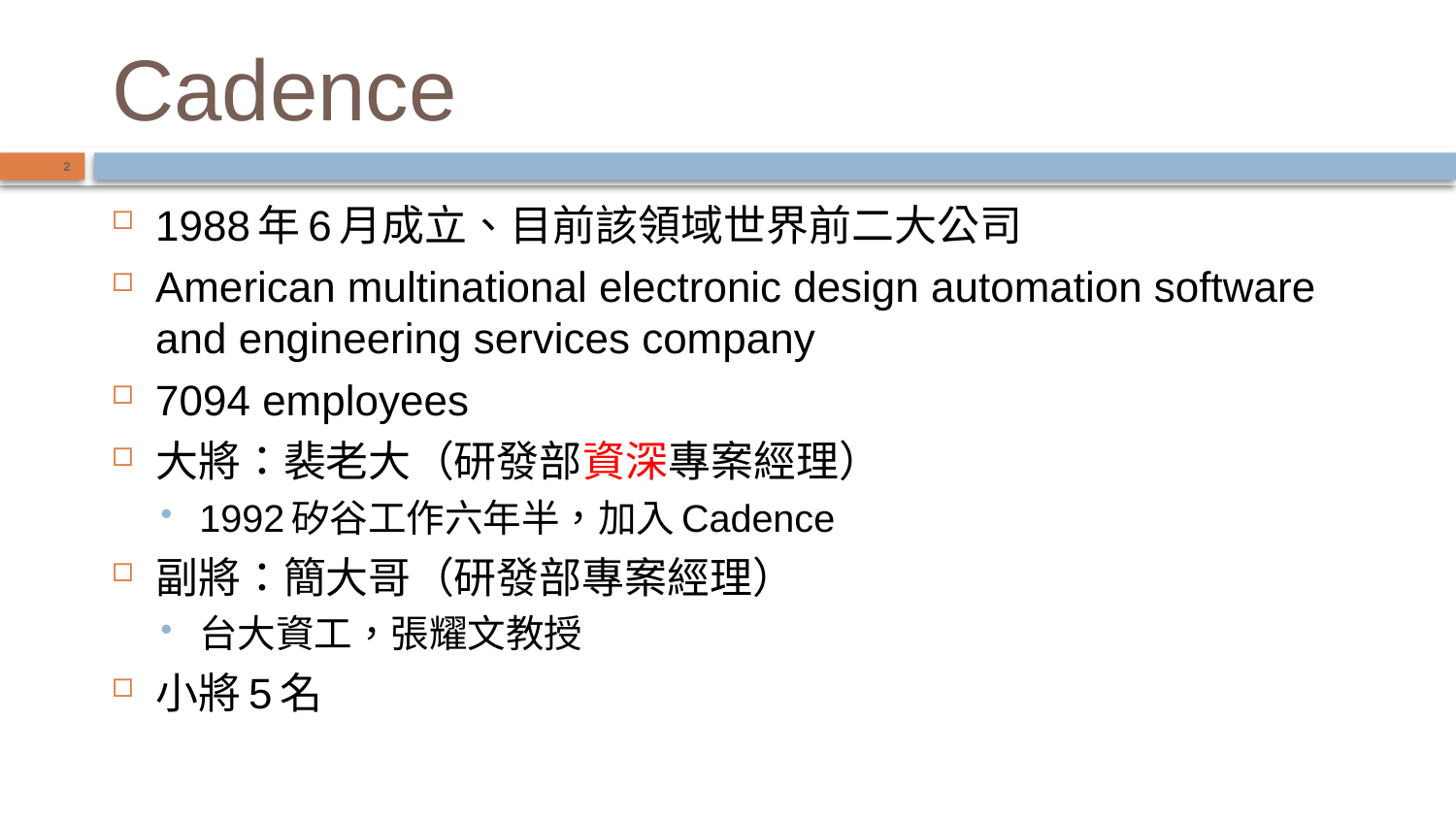

# Cadence
2
1988年6月成立、目前該領域世界前二大公司
American multinational electronic design automation software and engineering services company
7094 employees
大將：裴老大（研發部資深專案經理）
1992矽谷工作六年半，加入Cadence
副將：簡大哥（研發部專案經理）
台大資工，張耀文教授
小將5名